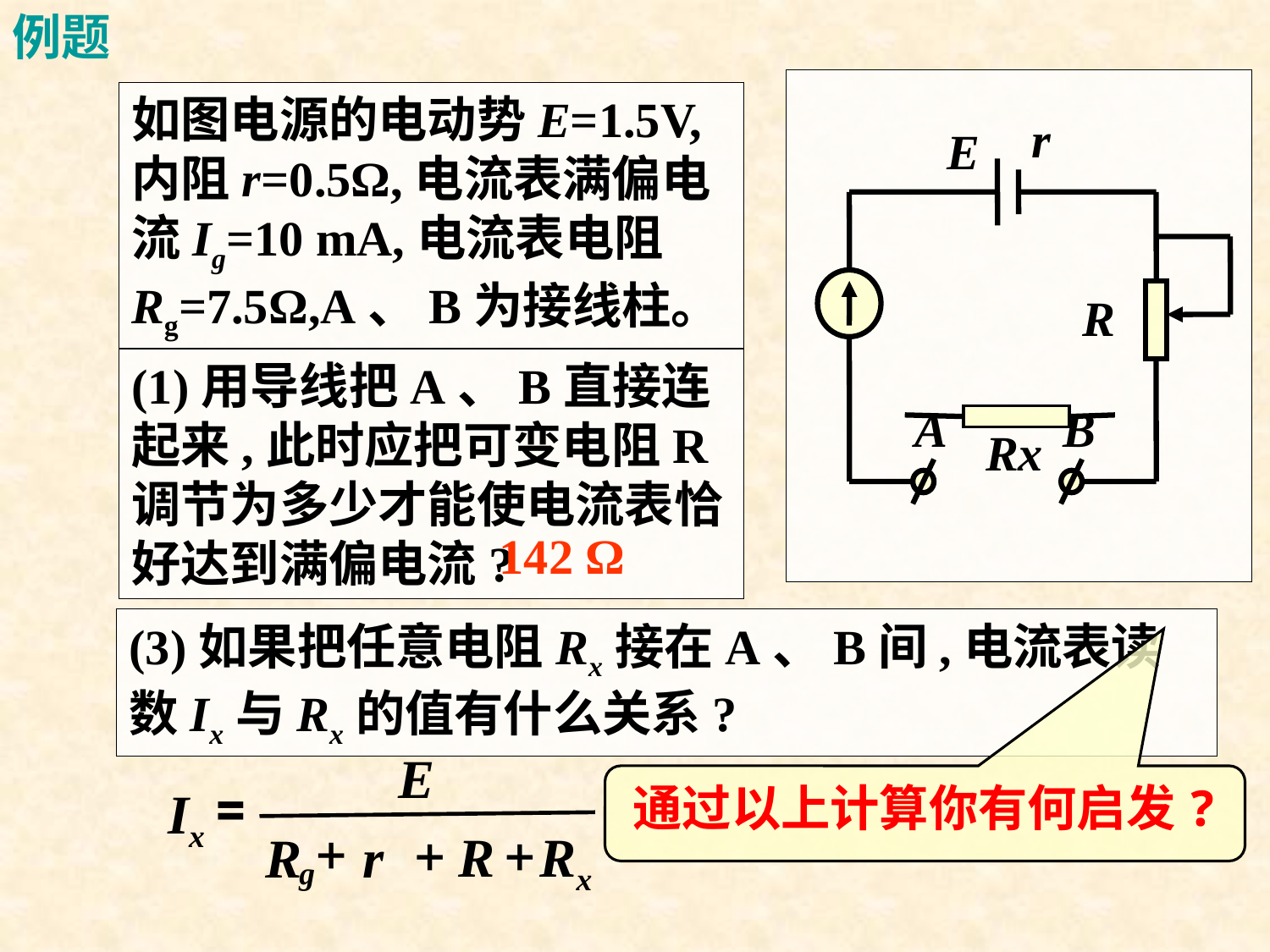

例题

r
E

R
A
B
如图电源的电动势E=1.5V,内阻r=0.5Ω,电流表满偏电流Ig=10 mA,电流表电阻Rg=7.5Ω,A、B为接线柱。
(1)用导线把A、B直接连起来,此时应把可变电阻R调节为多少才能使电流表恰好达到满偏电流?

Rx
142 Ω
(3)如果把任意电阻Rx接在A、B间,电流表读数Ix与Rx的值有什么关系?

E
=
Ix

+
+
+
R
Rx
R
r
g
通过以上计算你有何启发?